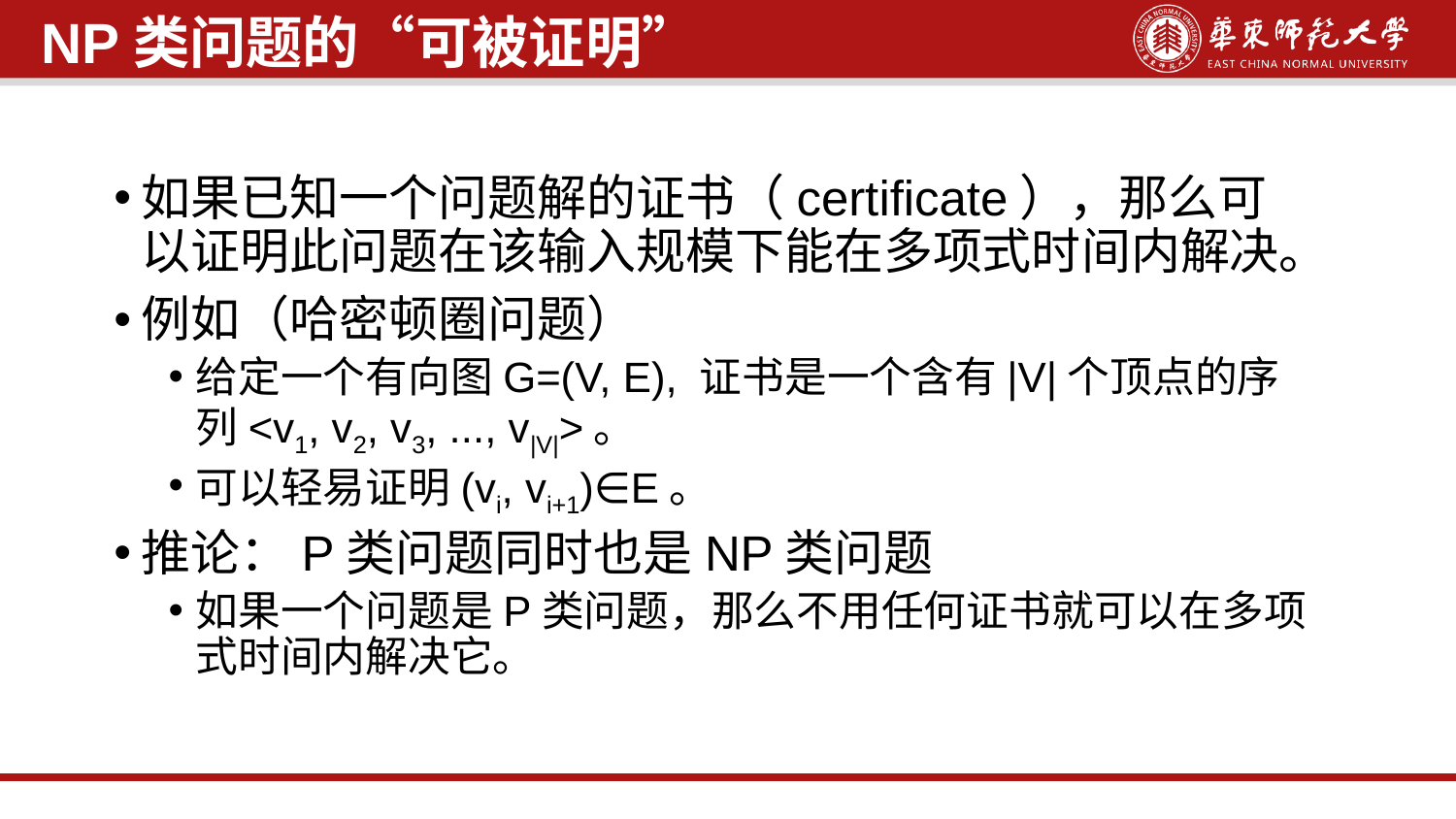

NP类问题的“可被证明”
如果已知一个问题解的证书（certificate），那么可以证明此问题在该输入规模下能在多项式时间内解决。
例如（哈密顿圈问题）
给定一个有向图G=(V, E), 证书是一个含有|V|个顶点的序列<v1, v2, v3, ..., v|V|>。
可以轻易证明(vi, vi+1)∈E。
推论：P类问题同时也是NP类问题
如果一个问题是P类问题，那么不用任何证书就可以在多项式时间内解决它。